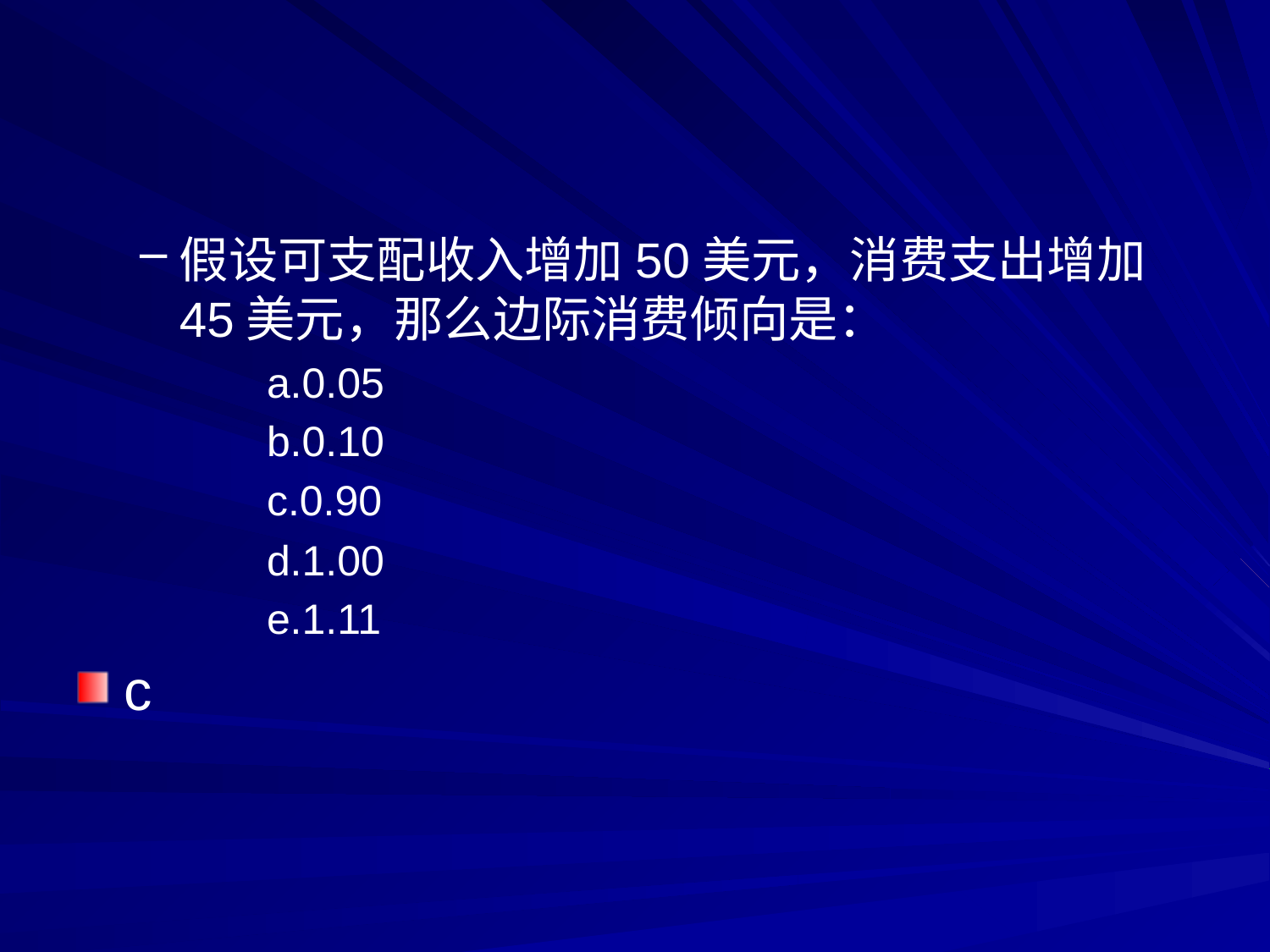

#
假设可支配收入增加50美元，消费支出增加45美元，那么边际消费倾向是：
0.05
0.10
0.90
1.00
1.11
c